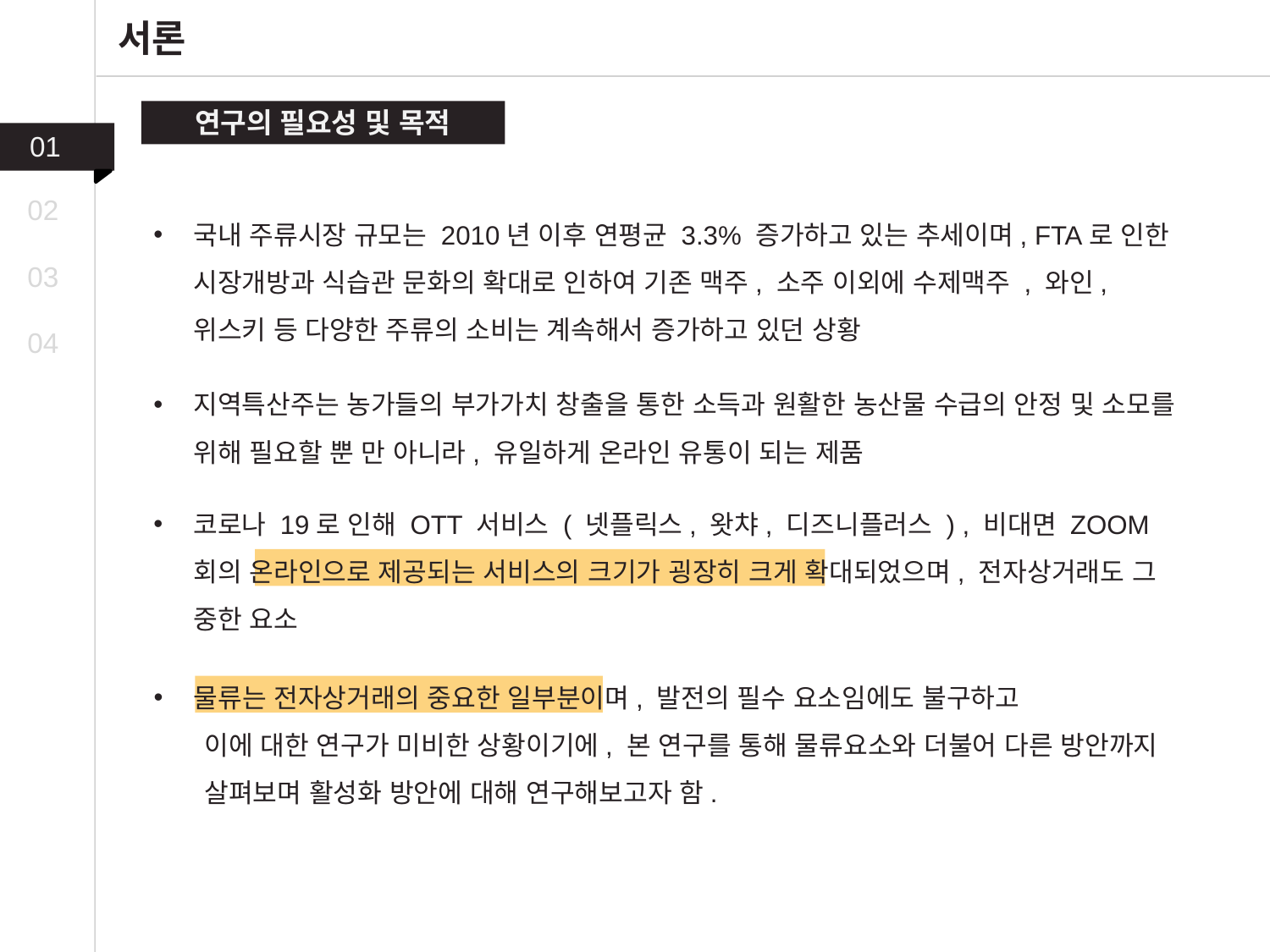

서론
연구의 필요성 및 목적

01

02
국내 주류시장 규모는 2010년 이후 연평균 3.3% 증가하고 있는 추세이며, FTA로 인한 시장개방과 식습관 문화의 확대로 인하여 기존 맥주, 소주 이외에 수제맥주 , 와인, 위스키 등 다양한 주류의 소비는 계속해서 증가하고 있던 상황
03
04
지역특산주는 농가들의 부가가치 창출을 통한 소득과 원활한 농산물 수급의 안정 및 소모를 위해 필요할 뿐 만 아니라, 유일하게 온라인 유통이 되는 제품
코로나 19로 인해 OTT 서비스 ( 넷플릭스, 왓챠, 디즈니플러스 ) , 비대면 ZOOM   회의 온라인으로 제공되는 서비스의 크기가 굉장히 크게 확대되었으며, 전자상거래도 그 중한 요소

물류는 전자상거래의 중요한 일부분이며, 발전의 필수 요소임에도 불구하고
      이에 대한 연구가 미비한 상황이기에, 본 연구를 통해 물류요소와 더불어 다른 방안까지
      살펴보며 활성화 방안에 대해 연구해보고자 함.